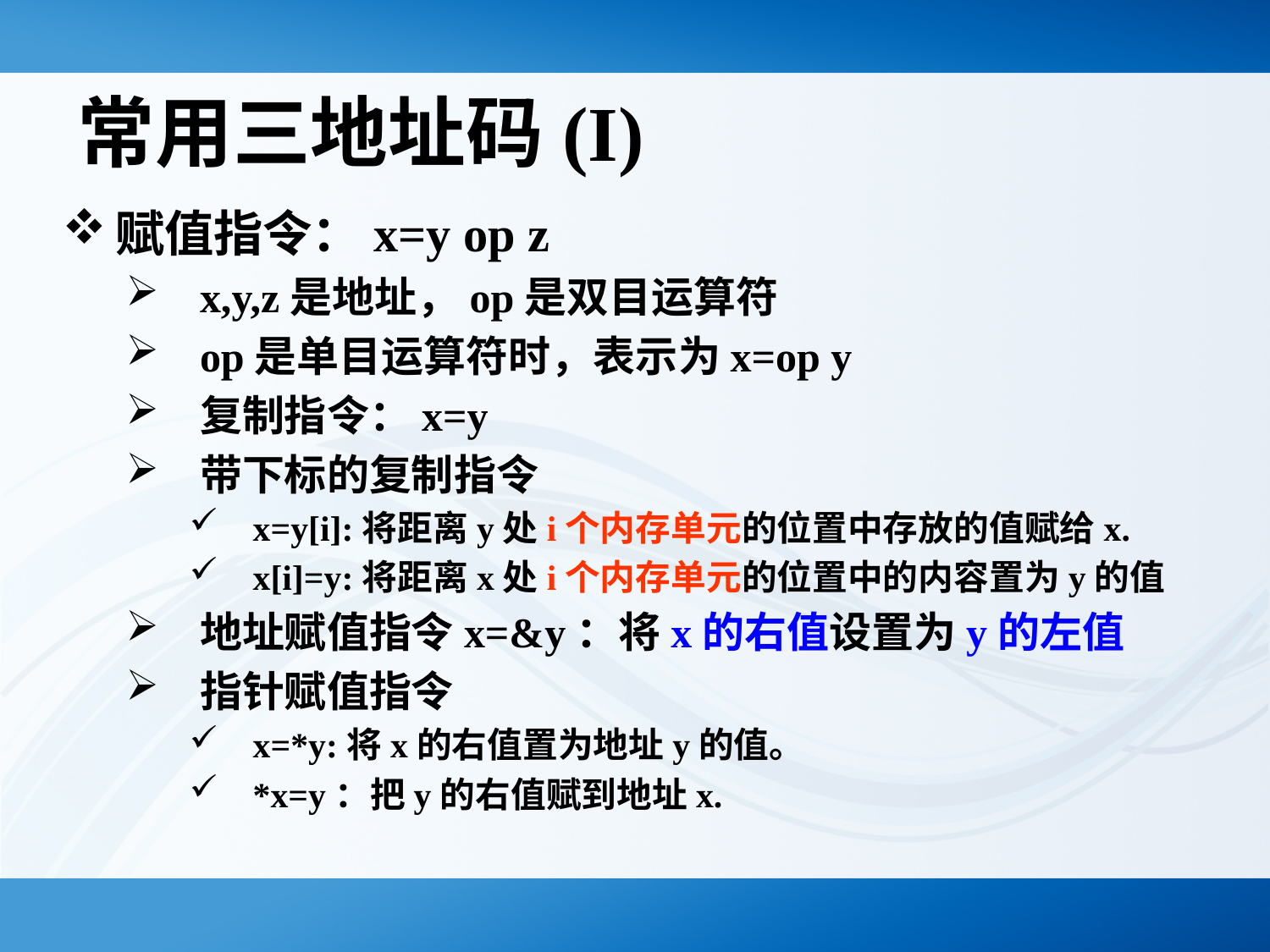

# 常用三地址码(I)
赋值指令：x=y op z
x,y,z是地址，op是双目运算符
op是单目运算符时，表示为x=op y
复制指令：x=y
带下标的复制指令
x=y[i]:将距离y处i个内存单元的位置中存放的值赋给x.
x[i]=y:将距离x处i个内存单元的位置中的内容置为y的值
地址赋值指令x=&y：将x的右值设置为y的左值
指针赋值指令
x=*y:将x的右值置为地址y的值。
*x=y：把y的右值赋到地址x.